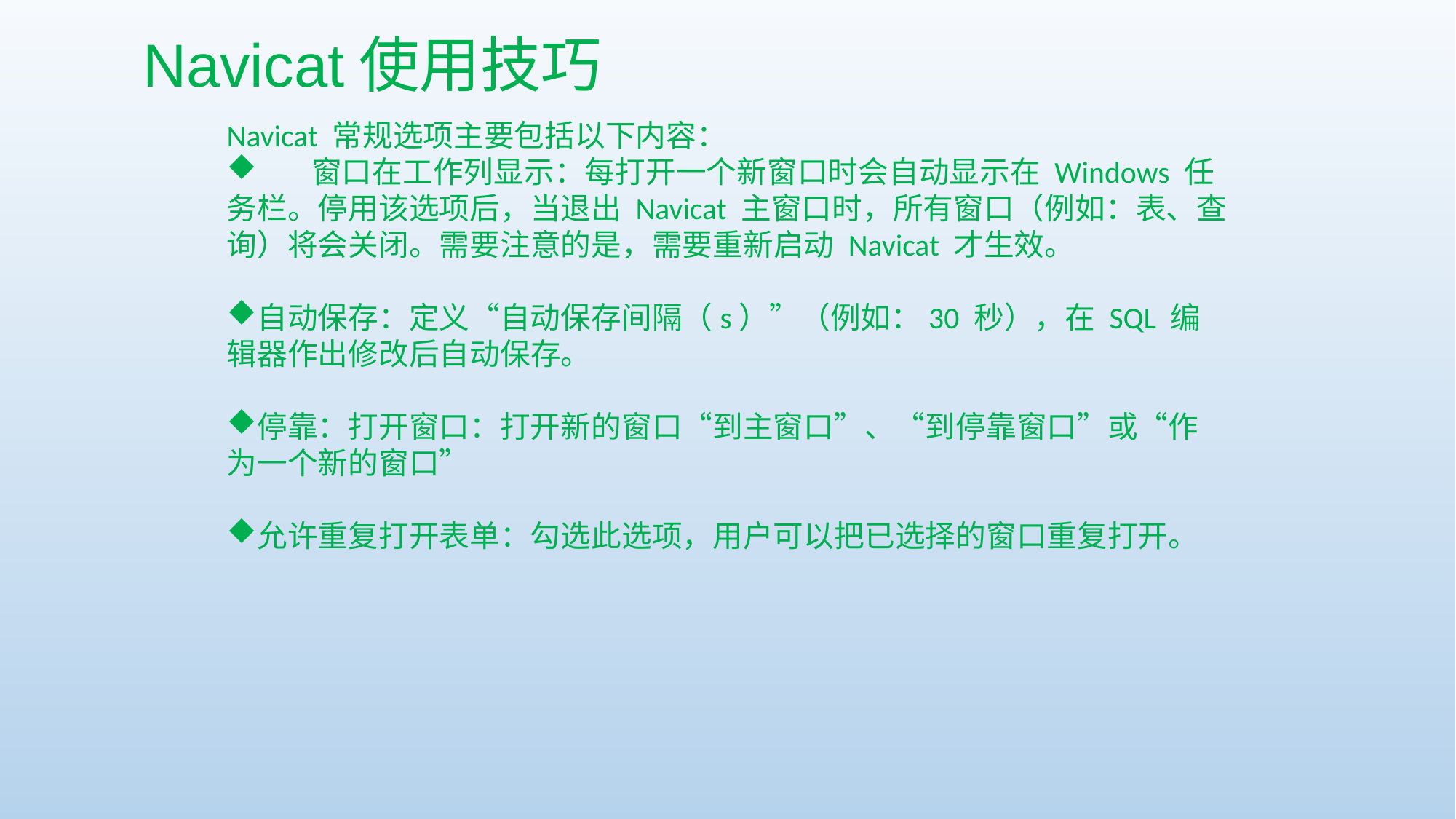

Navicat使用技巧
Navicat 常规选项主要包括以下内容：
       窗口在工作列显示：每打开一个新窗口时会自动显示在 Windows 任务栏。停用该选项后，当退出 Navicat 主窗口时，所有窗口（例如：表、查询）将会关闭。需要注意的是，需要重新启动 Navicat 才生效。

自动保存：定义“自动保存间隔（s）”（例如：30 秒），在 SQL 编辑器作出修改后自动保存。

停靠：打开窗口：打开新的窗口“到主窗口”、“到停靠窗口”或“作为一个新的窗口”

允许重复打开表单：勾选此选项，用户可以把已选择的窗口重复打开。